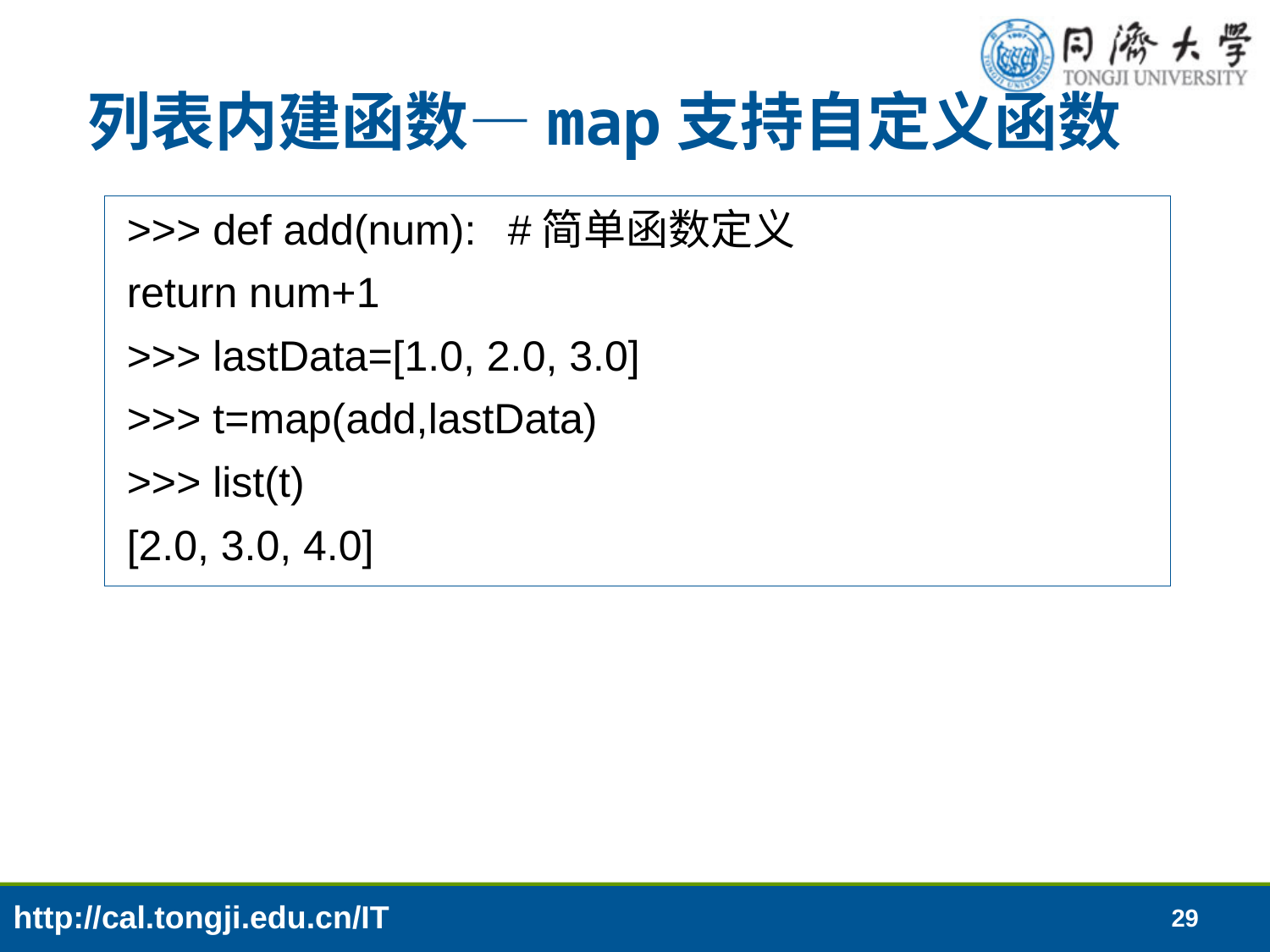

# 列表内建函数—map支持自定义函数
>>> def add(num):	#简单函数定义
return num+1
>>> lastData=[1.0, 2.0, 3.0]
>>> t=map(add,lastData)
>>> list(t)
[2.0, 3.0, 4.0]